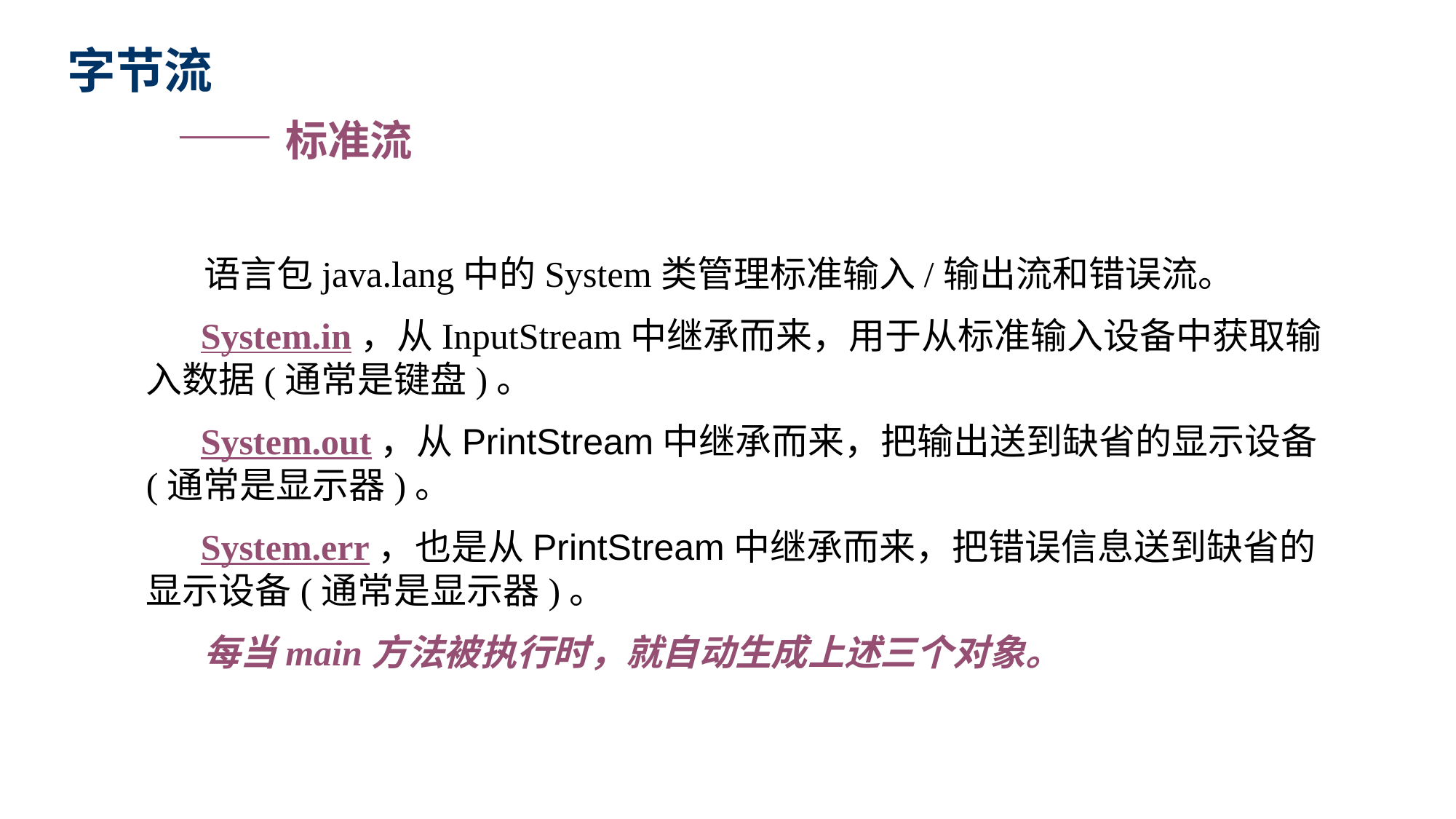

字节流
	——标准流
      语言包java.lang中的System类管理标准输入/输出流和错误流。
      System.in，从InputStream中继承而来，用于从标准输入设备中获取输入数据(通常是键盘)。
      System.out，从PrintStream中继承而来，把输出送到缺省的显示设备(通常是显示器)。
      System.err，也是从PrintStream中继承而来，把错误信息送到缺省的显示设备(通常是显示器)。
      每当main方法被执行时，就自动生成上述三个对象。